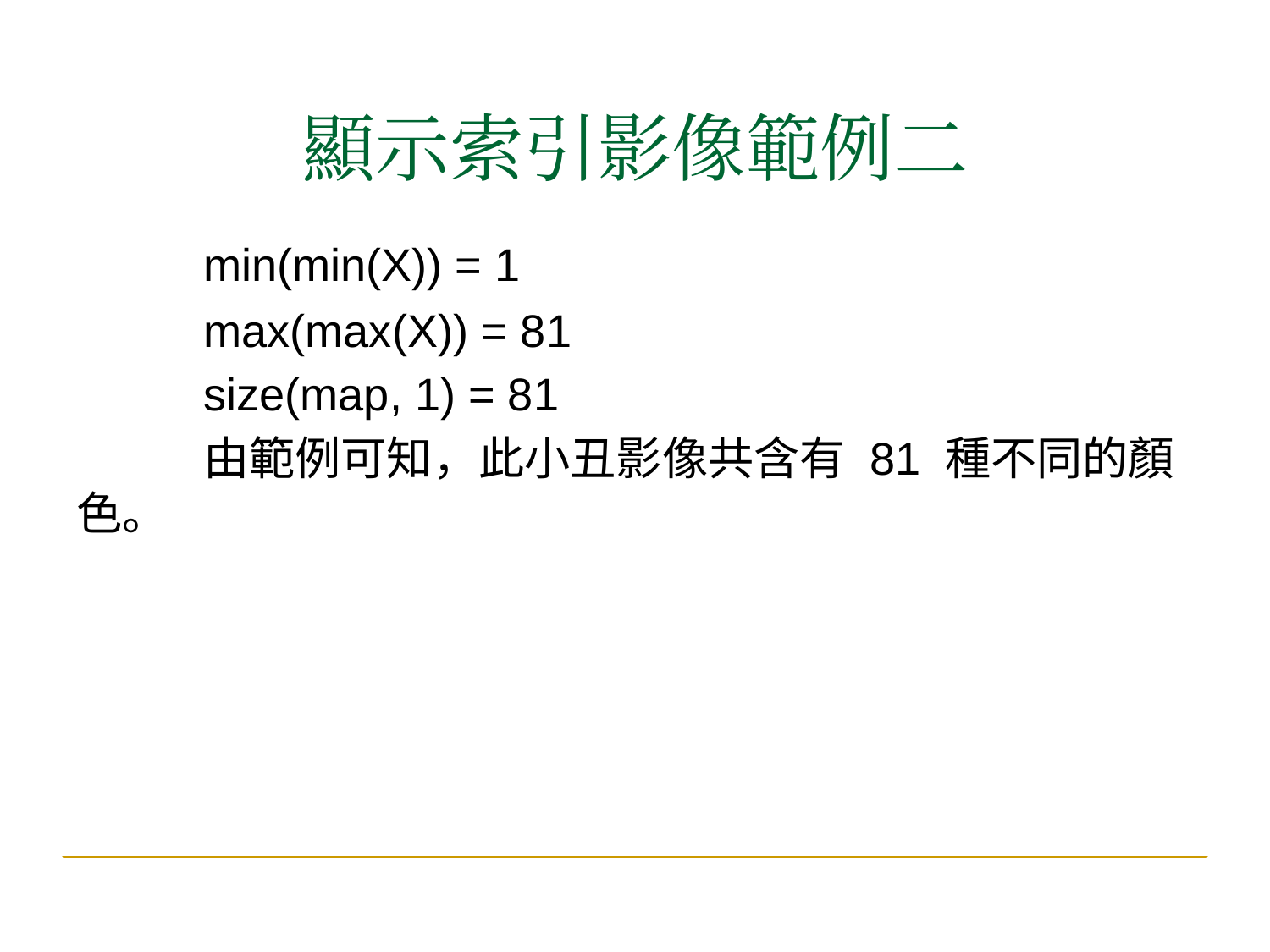

顯示索引影像範例二
	min(min(X)) = 1
	max(max(X)) = 81
	size(map, 1) = 81
	由範例可知，此小丑影像共含有 81 種不同的顏色。